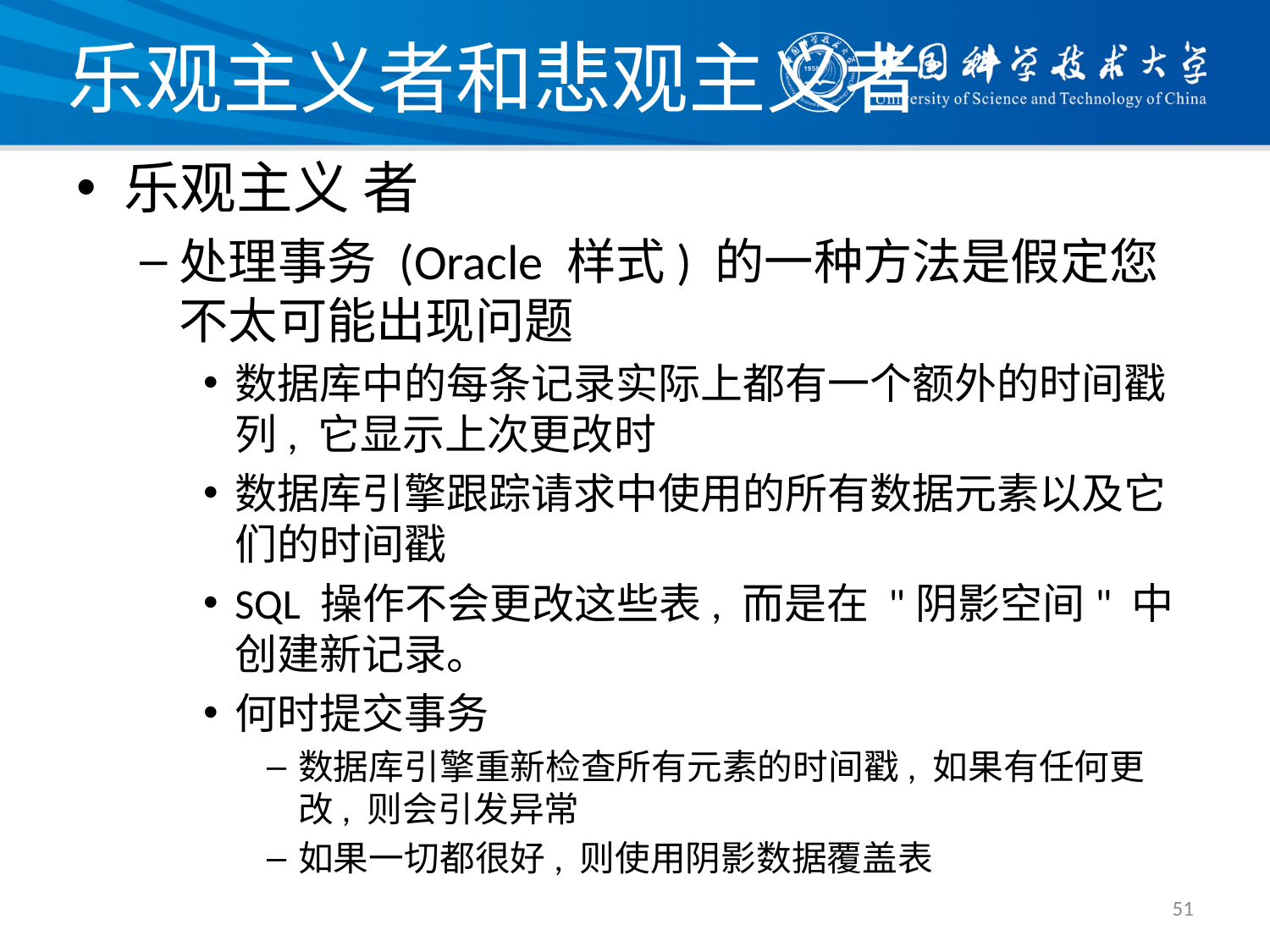

# 乐观主义者和悲观主义者
乐观主义 者
处理事务 (Oracle 样式) 的一种方法是假定您不太可能出现问题
数据库中的每条记录实际上都有一个额外的时间戳列, 它显示上次更改时
数据库引擎跟踪请求中使用的所有数据元素以及它们的时间戳
SQL 操作不会更改这些表, 而是在 "阴影空间" 中创建新记录。
何时提交事务
数据库引擎重新检查所有元素的时间戳, 如果有任何更改, 则会引发异常
如果一切都很好, 则使用阴影数据覆盖表
51